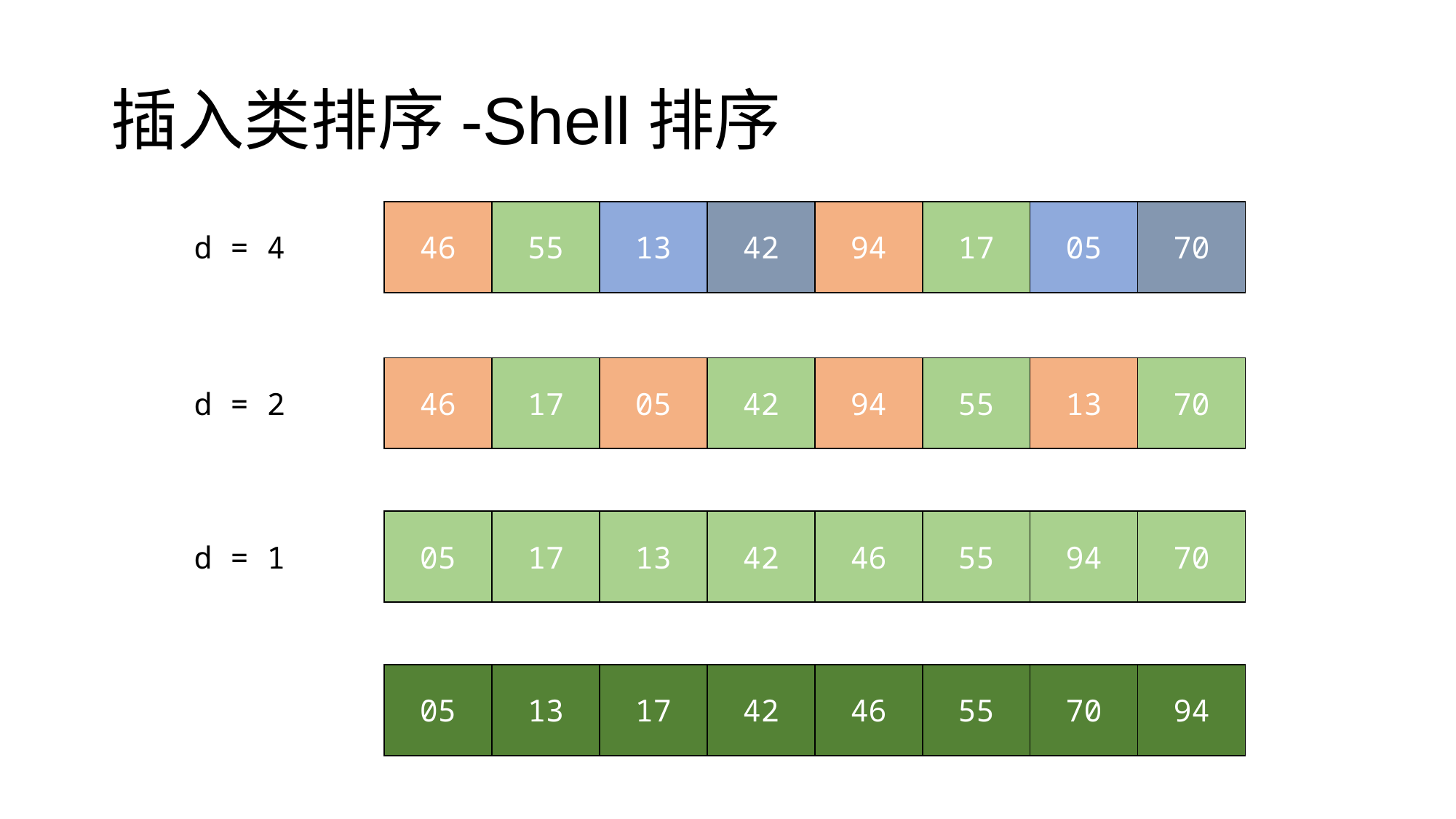

# 插入类排序-Shell排序
| 46 | 55 | 13 | 42 | 94 | 17 | 05 | 70 |
| --- | --- | --- | --- | --- | --- | --- | --- |
| 46 | 55 | 13 | 42 | 94 | 17 | 05 | 70 |
| --- | --- | --- | --- | --- | --- | --- | --- |
d = 4
| 46 | 17 | 05 | 42 | 94 | 55 | 13 | 70 |
| --- | --- | --- | --- | --- | --- | --- | --- |
| 46 | 17 | 05 | 42 | 94 | 55 | 13 | 70 |
| --- | --- | --- | --- | --- | --- | --- | --- |
d = 2
| 05 | 17 | 13 | 42 | 46 | 55 | 94 | 70 |
| --- | --- | --- | --- | --- | --- | --- | --- |
| 05 | 17 | 13 | 42 | 46 | 55 | 94 | 70 |
| --- | --- | --- | --- | --- | --- | --- | --- |
d = 1
| 05 | 13 | 17 | 42 | 46 | 55 | 70 | 94 |
| --- | --- | --- | --- | --- | --- | --- | --- |